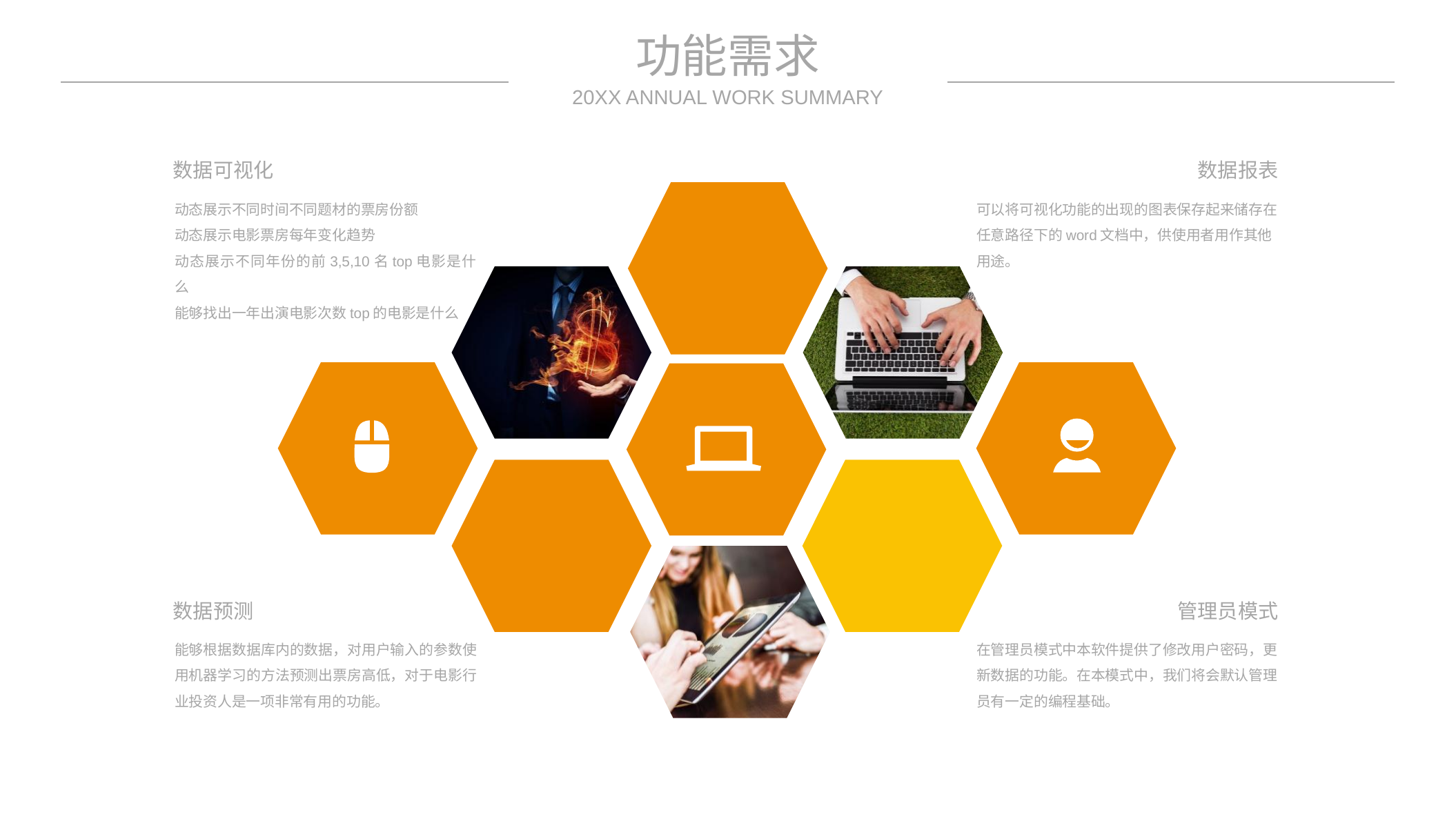

功能需求
20XX ANNUAL WORK SUMMARY
数据可视化
数据报表

动态展示不同时间不同题材的票房份额
动态展示电影票房每年变化趋势
动态展示不同年份的前3,5,10名top电影是什么
能够找出一年出演电影次数top的电影是什么

可以将可视化功能的出现的图表保存起来储存在任意路径下的word文档中，供使用者用作其他用途。

数据预测
管理员模式
能够根据数据库内的数据，对用户输入的参数使用机器学习的方法预测出票房高低，对于电影行业投资人是一项非常有用的功能。
在管理员模式中本软件提供了修改用户密码，更新数据的功能。在本模式中，我们将会默认管理员有一定的编程基础。